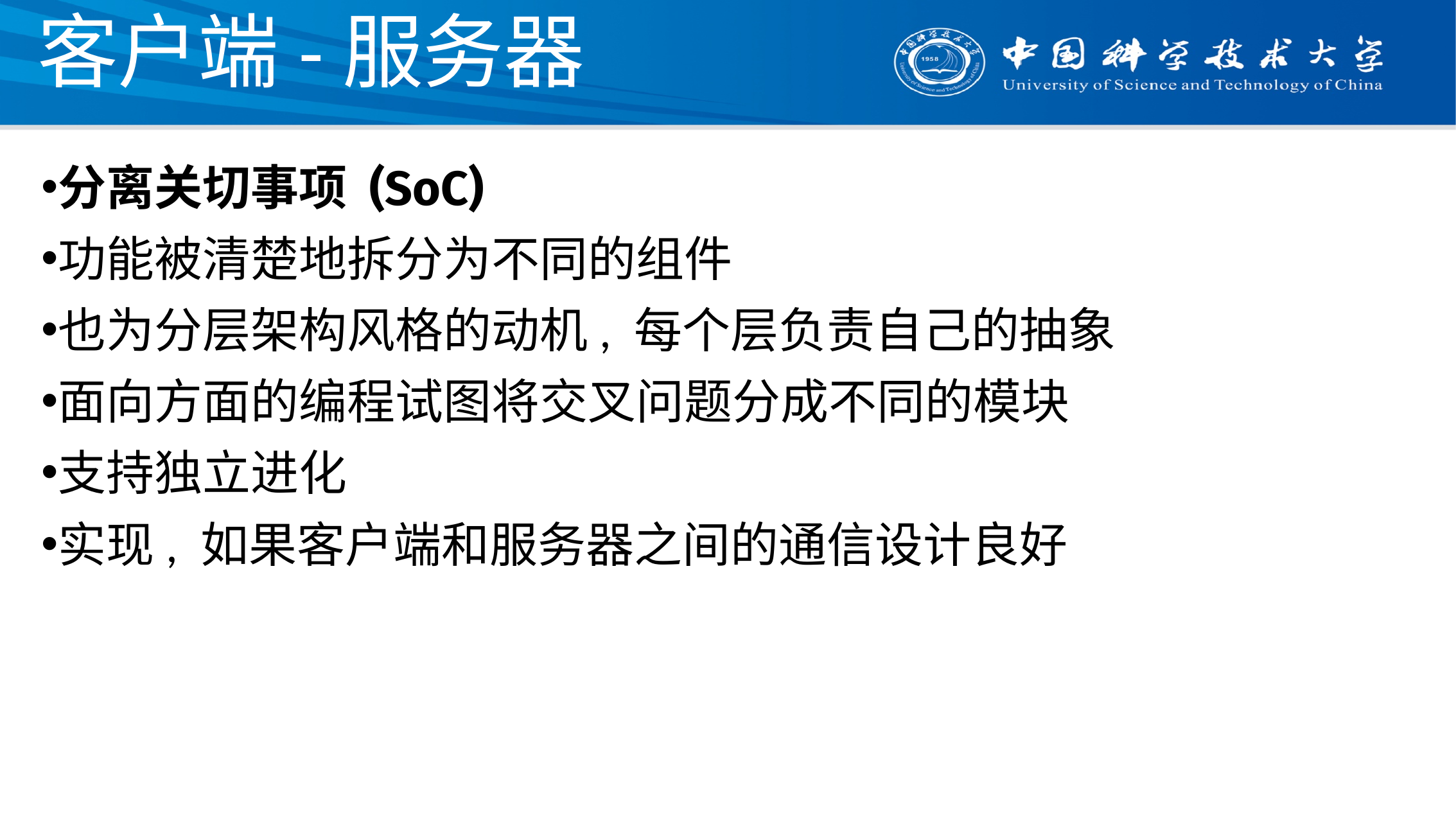

# 客户端-服务器
分离关切事项 (SoC)
功能被清楚地拆分为不同的组件
也为分层架构风格的动机, 每个层负责自己的抽象
面向方面的编程试图将交叉问题分成不同的模块
支持独立进化
实现, 如果客户端和服务器之间的通信设计良好